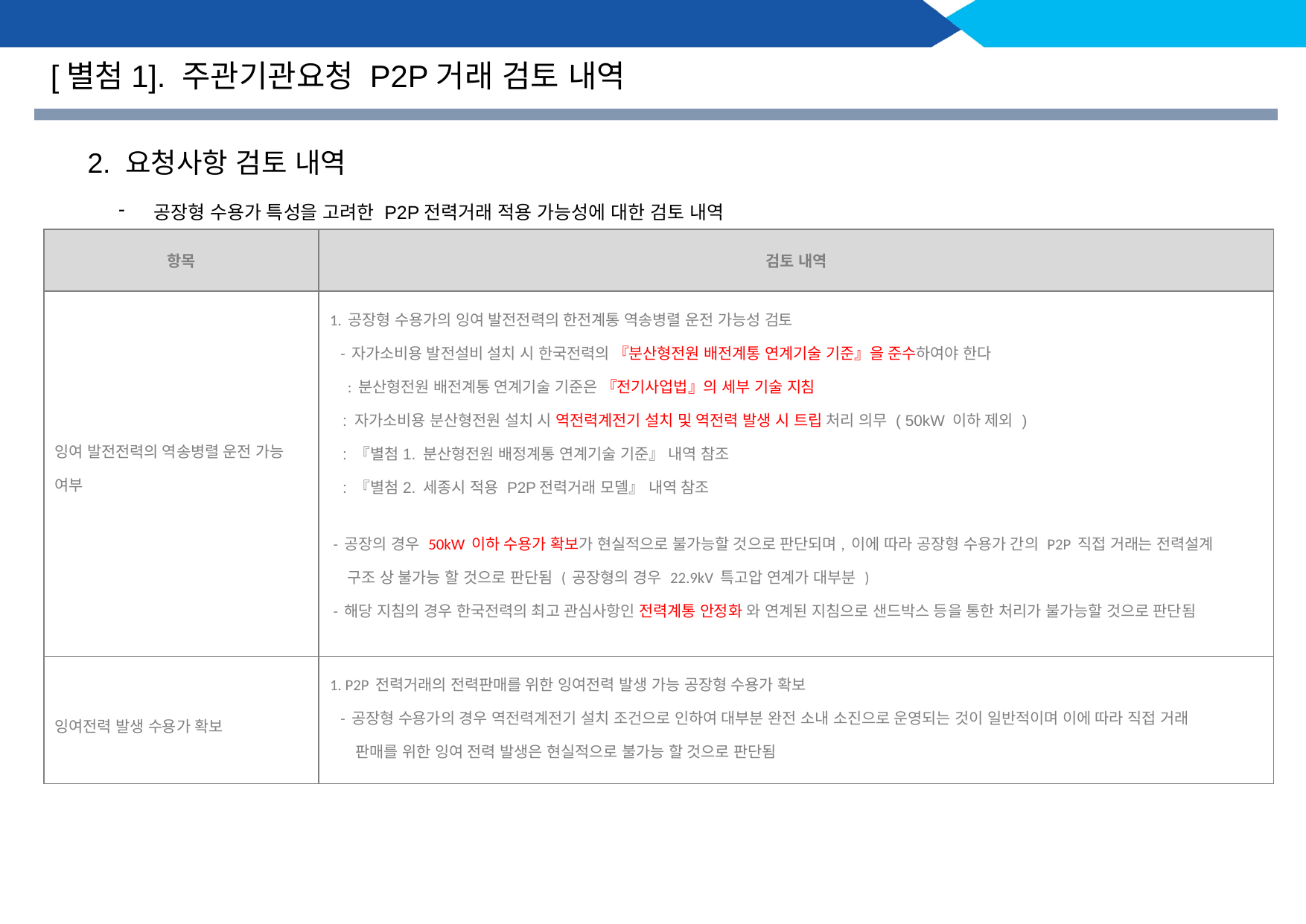

[별첨1]. 주관기관요청 P2P거래 검토 내역
2. 요청사항 검토 내역
공장형 수용가 특성을 고려한 P2P전력거래 적용 가능성에 대한 검토 내역
| 항목 | 검토 내역 |
| --- | --- |
| 잉여 발전전력의 역송병렬 운전 가능 여부 | 1. 공장형 수용가의 잉여 발전전력의 한전계통 역송병렬 운전 가능성 검토 - 자가소비용 발전설비 설치 시 한국전력의 『분산형전원 배전계통 연계기술 기준』을 준수하여야 한다 : 분산형전원 배전계통 연계기술 기준은 『전기사업법』의 세부 기술 지침 : 자가소비용 분산형전원 설치 시 역전력계전기 설치 및 역전력 발생 시 트립 처리 의무 ( 50kW 이하 제외 ) : 『별첨1. 분산형전원 배정계통 연계기술 기준』 내역 참조 : 『별첨2. 세종시 적용 P2P전력거래 모델』 내역 참조 - 공장의 경우 50kW 이하 수용가 확보가 현실적으로 불가능할 것으로 판단되며, 이에 따라 공장형 수용가 간의 P2P 직접 거래는 전력설계 구조 상 불가능 할 것으로 판단됨 ( 공장형의 경우 22.9kV 특고압 연계가 대부분 ) - 해당 지침의 경우 한국전력의 최고 관심사항인 전력계통 안정화 와 연계된 지침으로 샌드박스 등을 통한 처리가 불가능할 것으로 판단됨 |
| 잉여전력 발생 수용가 확보 | 1. P2P 전력거래의 전력판매를 위한 잉여전력 발생 가능 공장형 수용가 확보 - 공장형 수용가의 경우 역전력계전기 설치 조건으로 인하여 대부분 완전 소내 소진으로 운영되는 것이 일반적이며 이에 따라 직접 거래 판매를 위한 잉여 전력 발생은 현실적으로 불가능 할 것으로 판단됨 |